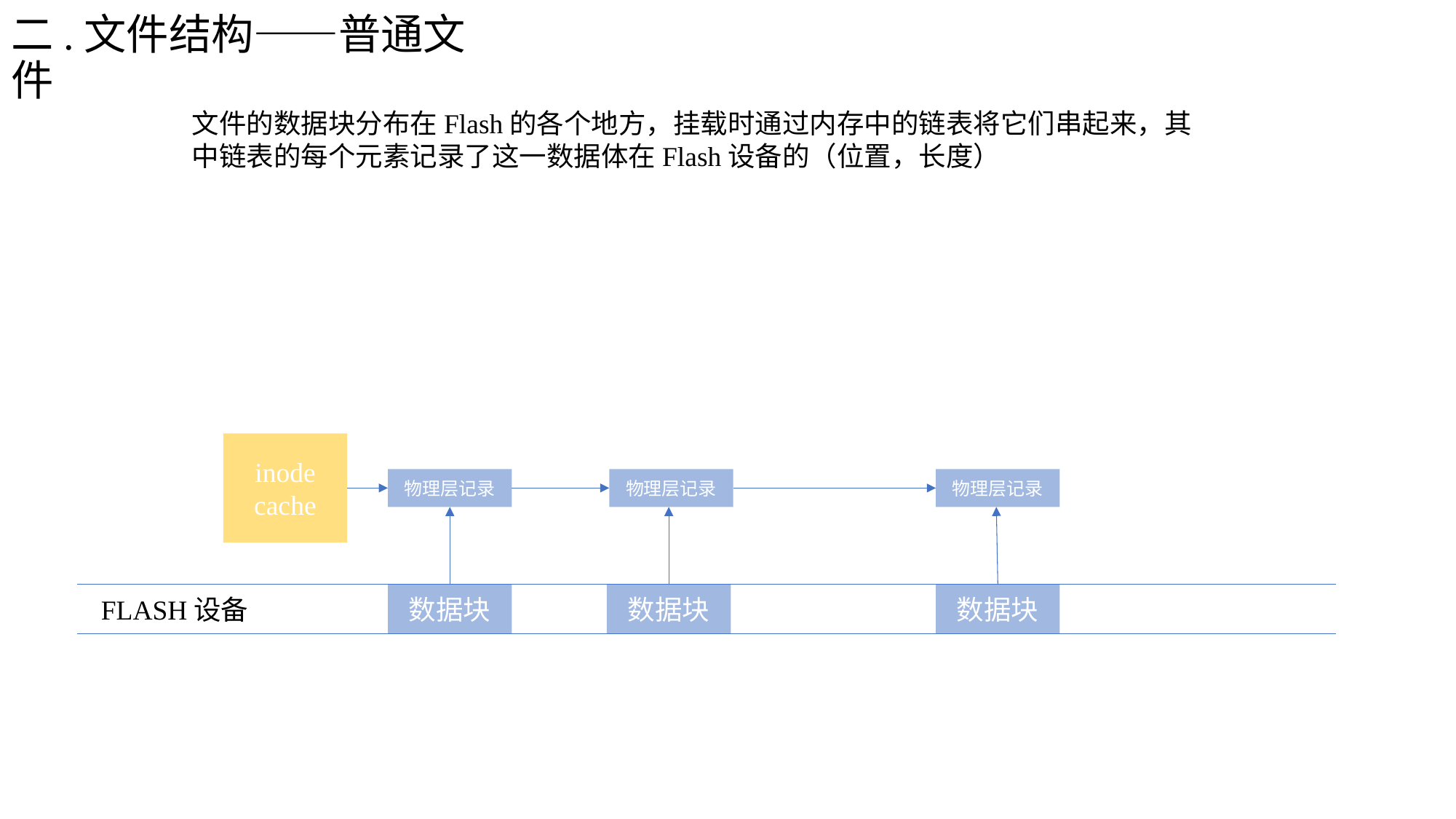

# 二.文件结构——普通文件
文件的数据块分布在Flash的各个地方，挂载时通过内存中的链表将它们串起来，其中链表的每个元素记录了这一数据体在Flash设备的（位置，长度）
inode cache
物理层记录
物理层记录
物理层记录
数据块
数据块
数据块
FLASH设备